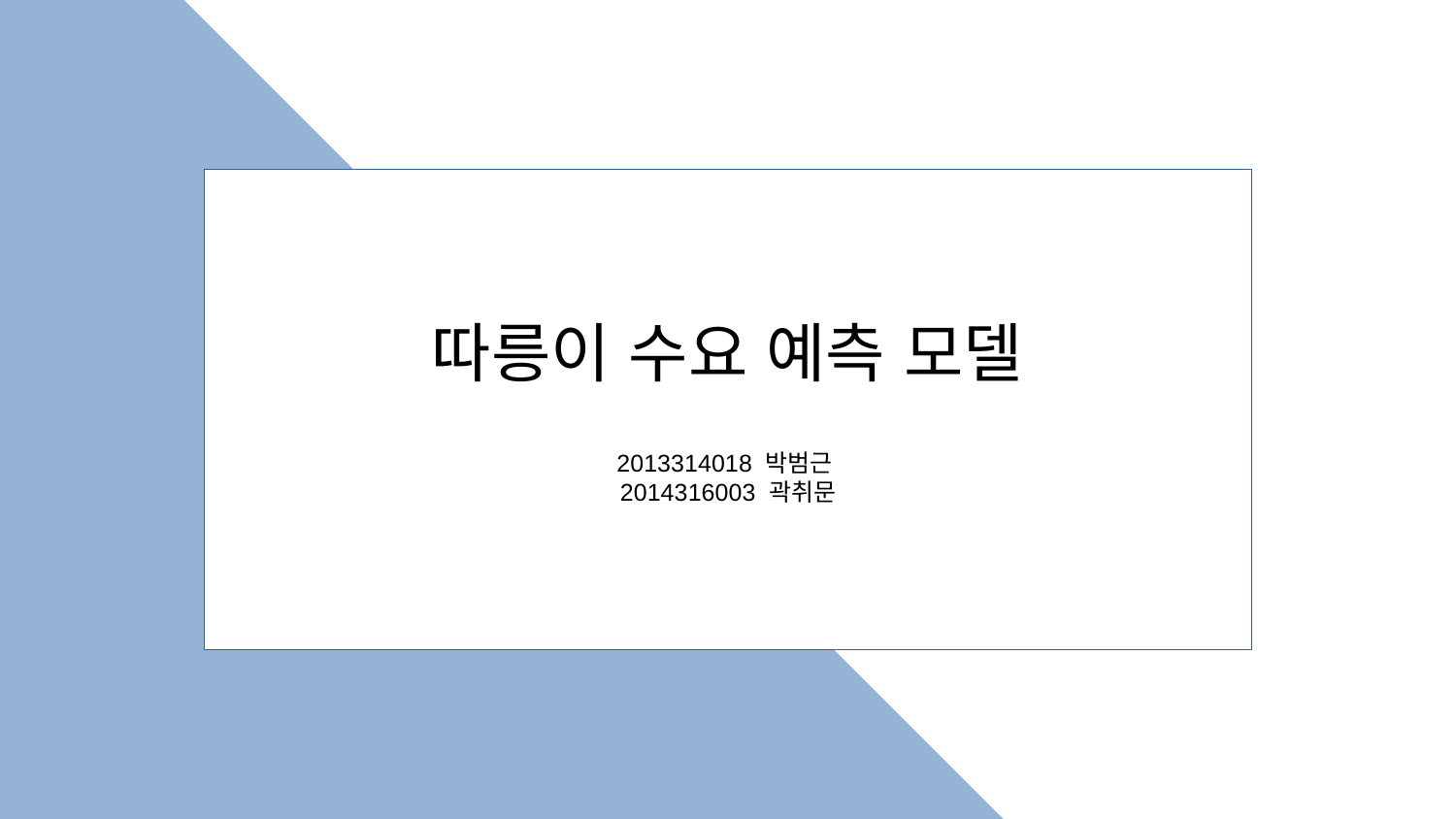

따릉이 수요 예측 모델

2013314018 박범근
2014316003 곽취문